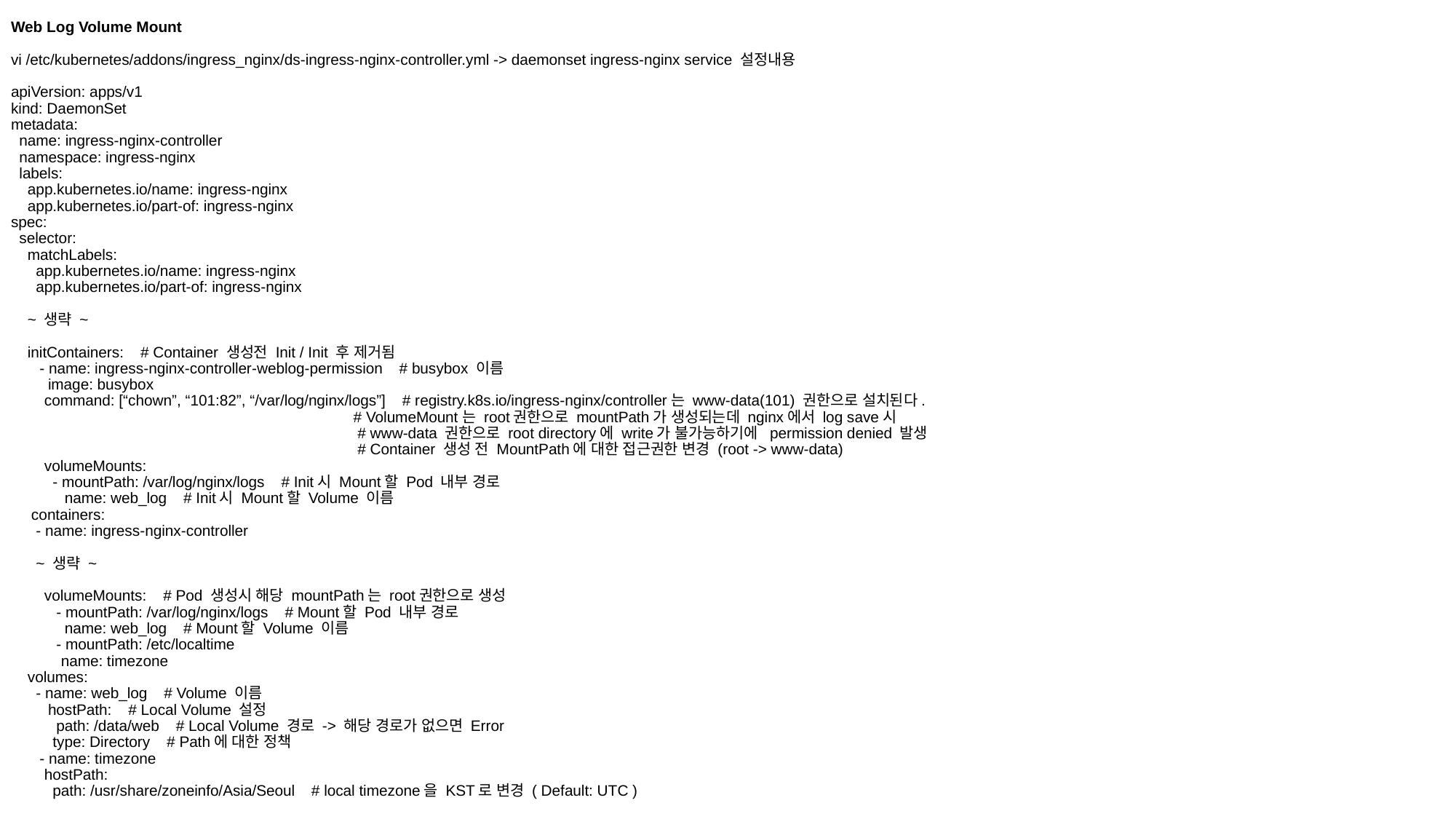

# Web Log Volume Mount vi /etc/kubernetes/addons/ingress_nginx/ds-ingress-nginx-controller.yml -> daemonset ingress-nginx service 설정내용 apiVersion: apps/v1 kind: DaemonSet metadata: name: ingress-nginx-controller namespace: ingress-nginx labels: app.kubernetes.io/name: ingress-nginx app.kubernetes.io/part-of: ingress-nginx spec: selector: matchLabels: app.kubernetes.io/name: ingress-nginx app.kubernetes.io/part-of: ingress-nginx ~ 생략 ~ initContainers:    # Container 생성전 Init / Init 후 제거됨 - name: ingress-nginx-controller-weblog-permission    # busybox 이름 image: busybox command: [“chown”, “101:82”, “/var/log/nginx/logs”]    # registry.k8s.io/ingress-nginx/controller는 www-data(101) 권한으로 설치된다. # VolumeMount는 root권한으로 mountPath가 생성되는데 nginx에서 log save시 # www-data 권한으로 root directory에 write가 불가능하기에  permission denied 발생 # Container 생성 전 MountPath에 대한 접근권한 변경 (root -> www-data) volumeMounts: - mountPath: /var/log/nginx/logs    # Init시 Mount할 Pod 내부 경로 name: web_log    # Init시 Mount할 Volume 이름 containers: - name: ingress-nginx-controller ~ 생략 ~ volumeMounts:    # Pod 생성시 해당 mountPath는 root권한으로 생성 - mountPath: /var/log/nginx/logs    # Mount할 Pod 내부 경로 name: web_log    # Mount할 Volume 이름 - mountPath: /etc/localtime name: timezone volumes: - name: web_log    # Volume 이름 hostPath:    # Local Volume 설정 path: /data/web    # Local Volume 경로 -> 해당 경로가 없으면 Error type: Directory    # Path에 대한 정책 - name: timezone hostPath: path: /usr/share/zoneinfo/Asia/Seoul    # local timezone을 KST로 변경 ( Default: UTC )